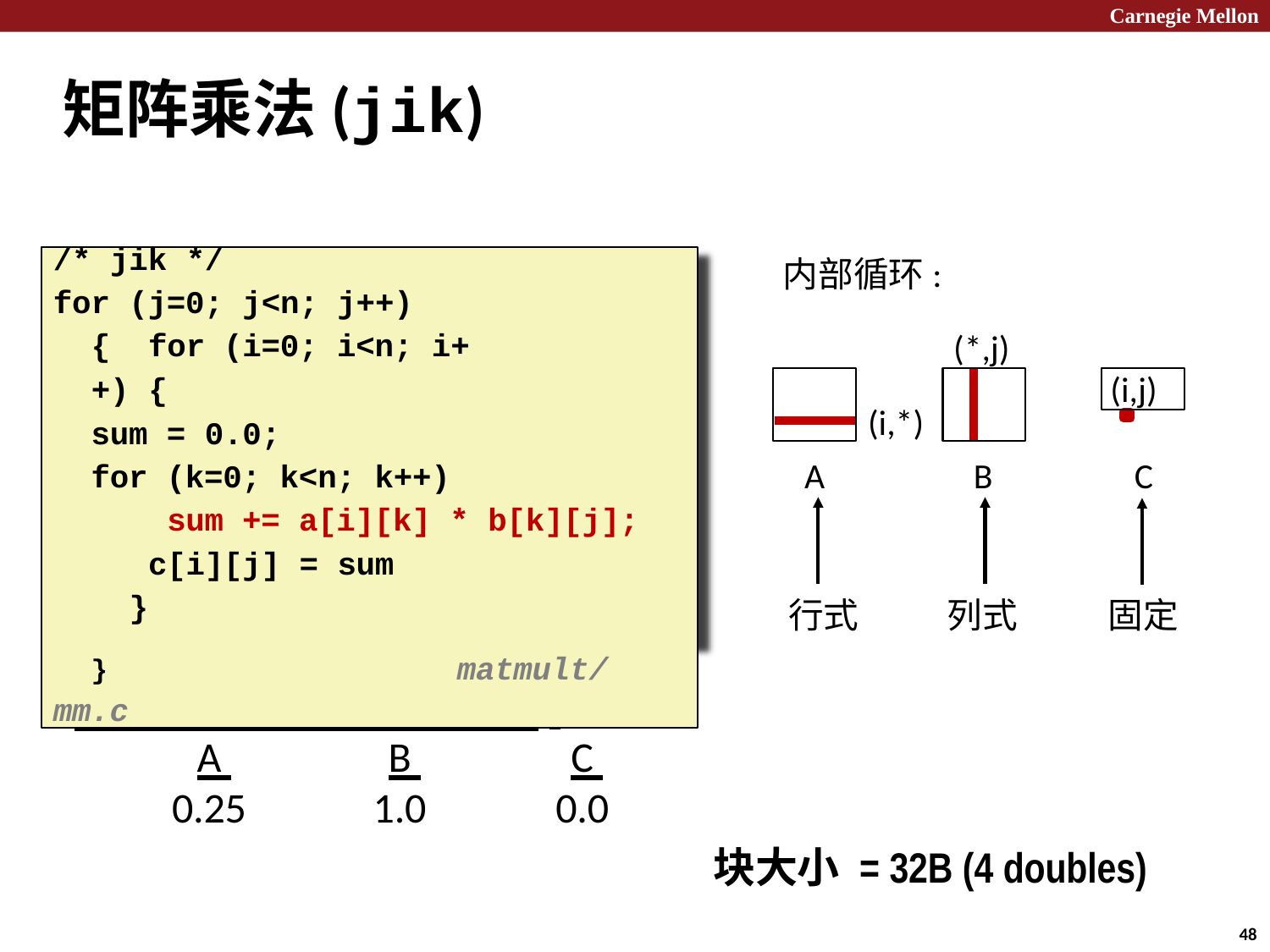

Carnegie Mellon
# 矩阵乘法(jik)

/* jik */
for (j=0; j<n; j++) {  for (i=0; i<n; i++) {
sum = 0.0;
for (k=0; k<n; k++)
sum += a[i][k] * b[k][j];  c[i][j] = sum
}
}	matmult/mm.c

内部循环:
(*,j)

(i,j)

(i,*)

A
B
C

列式
固定
行式
每个内部循环迭代不命中:
A  0.25
B  1.0
C  0.0
块大小 = 32B (4 doubles)
48